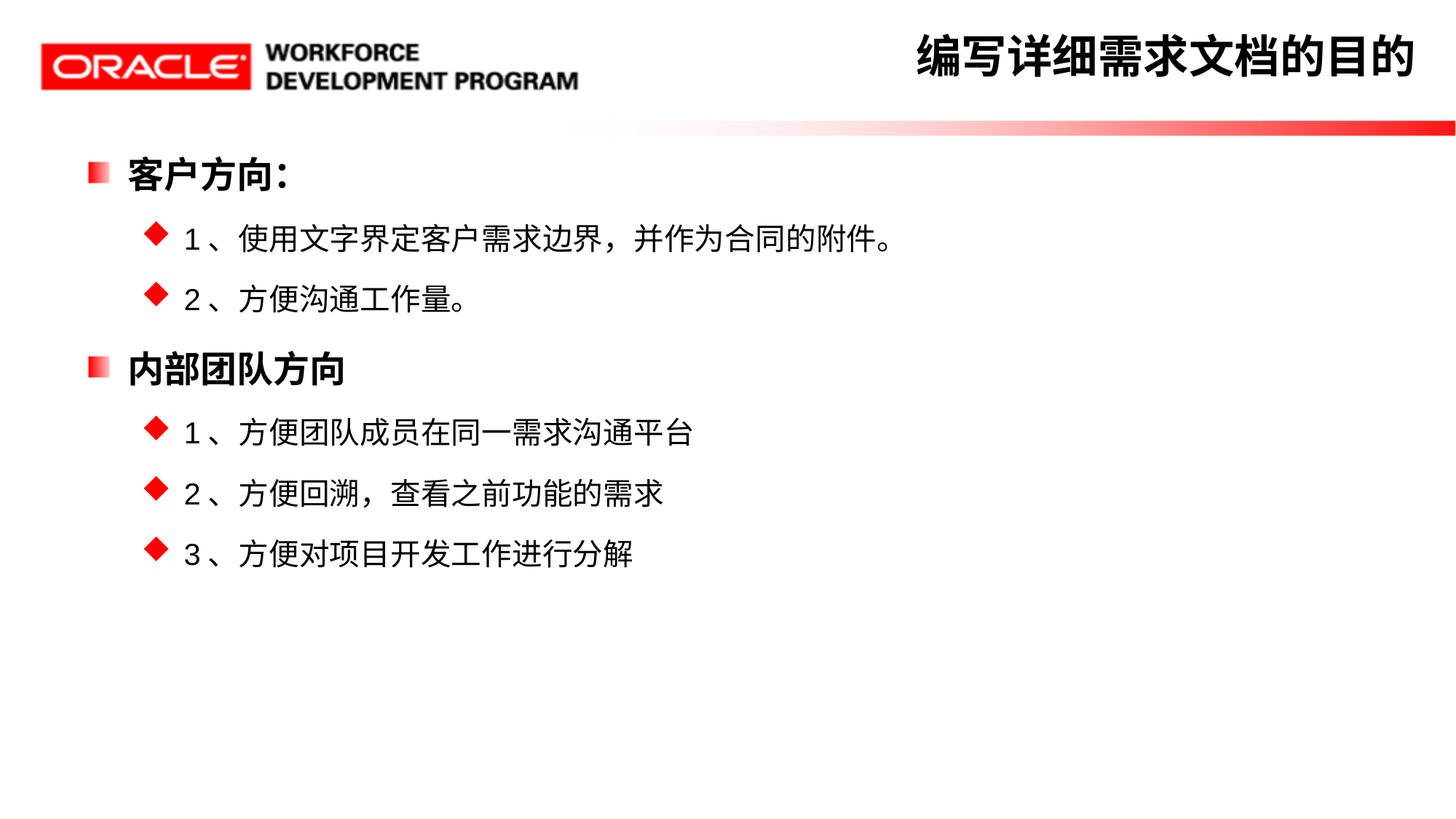

# 编写详细需求文档的目的
客户方向：
 1、使用文字界定客户需求边界，并作为合同的附件。
 2、方便沟通工作量。
内部团队方向
 1、方便团队成员在同一需求沟通平台
 2、方便回溯，查看之前功能的需求
 3、方便对项目开发工作进行分解